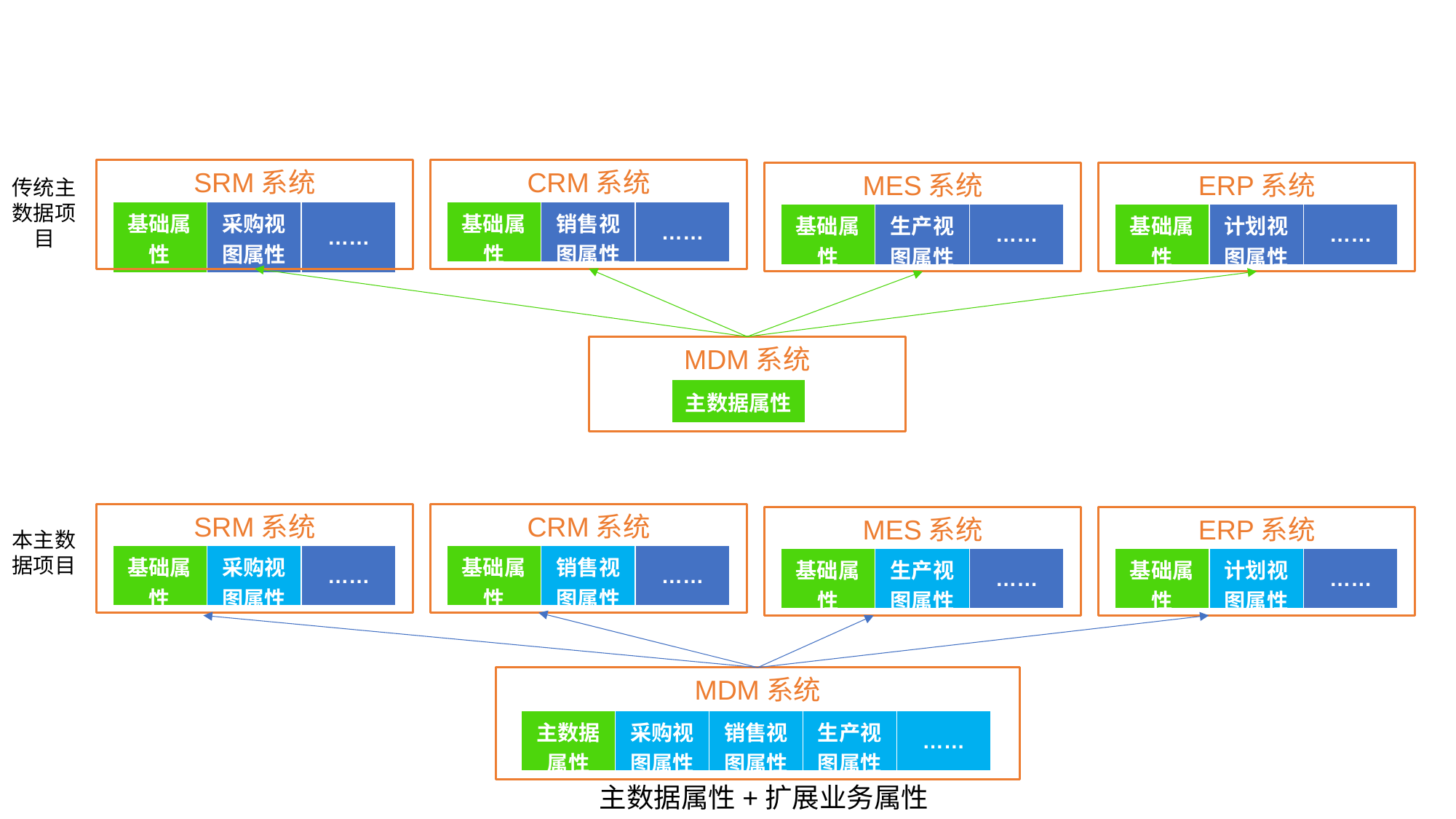

主数据管理扩展
SRM系统
CRM系统
MES系统
ERP系统
传统主数据项目
| 基础属性 | 采购视图属性 | …… |
| --- | --- | --- |
| 基础属性 | 销售视图属性 | …… |
| --- | --- | --- |
| 基础属性 | 生产视图属性 | …… |
| --- | --- | --- |
| 基础属性 | 计划视图属性 | …… |
| --- | --- | --- |
MDM系统
| 主数据属性 |
| --- |
SRM系统
CRM系统
MES系统
ERP系统
本主数据项目
| 基础属性 | 采购视图属性 | …… |
| --- | --- | --- |
| 基础属性 | 销售视图属性 | …… |
| --- | --- | --- |
| 基础属性 | 生产视图属性 | …… |
| --- | --- | --- |
| 基础属性 | 计划视图属性 | …… |
| --- | --- | --- |
MDM系统
| 主数据属性 | 采购视图属性 | 销售视图属性 | 生产视图属性 | …… |
| --- | --- | --- | --- | --- |
主数据属性+扩展业务属性